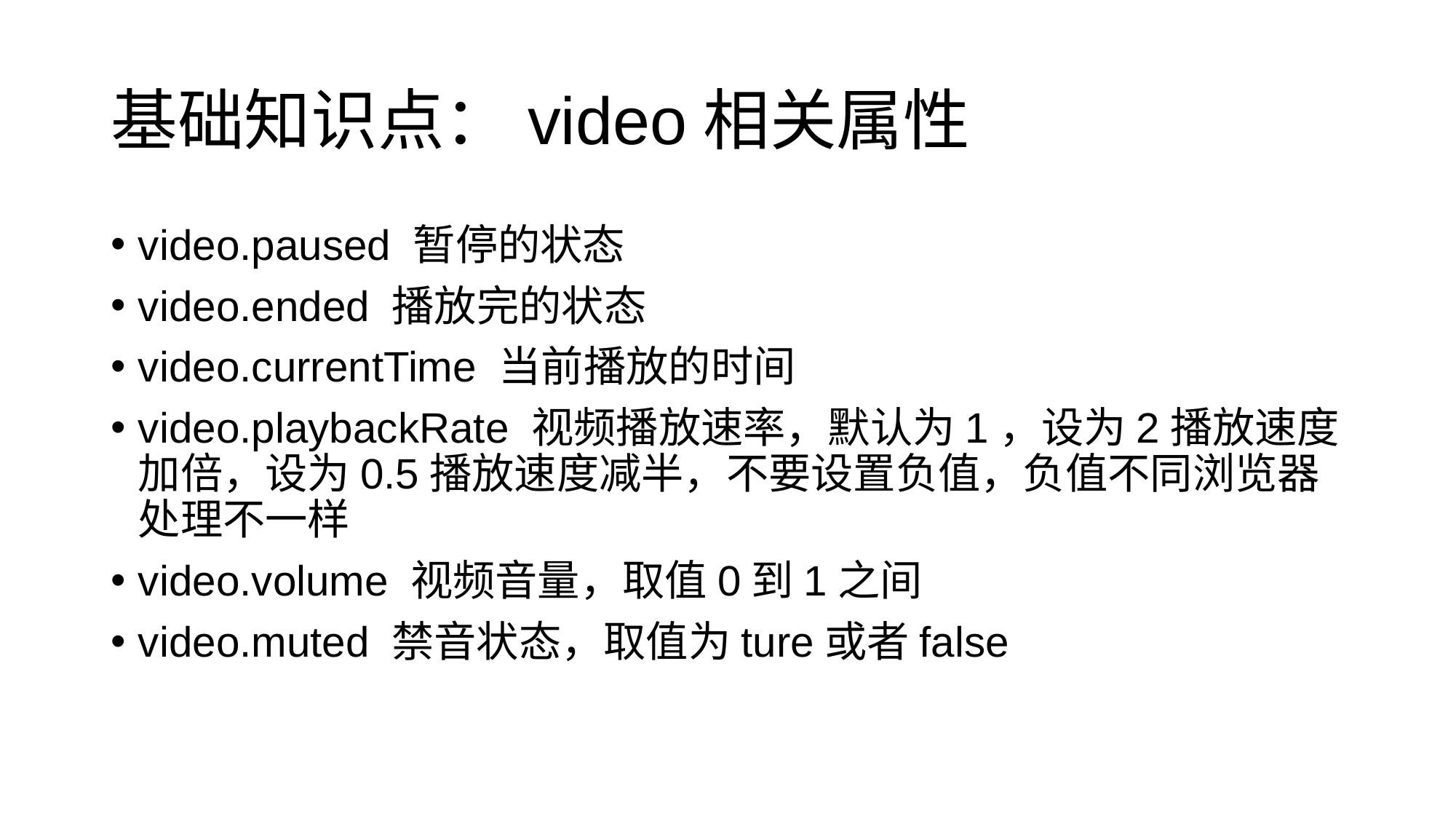

# 基础知识点：video相关属性
video.paused 暂停的状态
video.ended 播放完的状态
video.currentTime 当前播放的时间
video.playbackRate 视频播放速率，默认为1，设为2播放速度加倍，设为0.5播放速度减半，不要设置负值，负值不同浏览器处理不一样
video.volume 视频音量，取值0到1之间
video.muted 禁音状态，取值为ture或者false